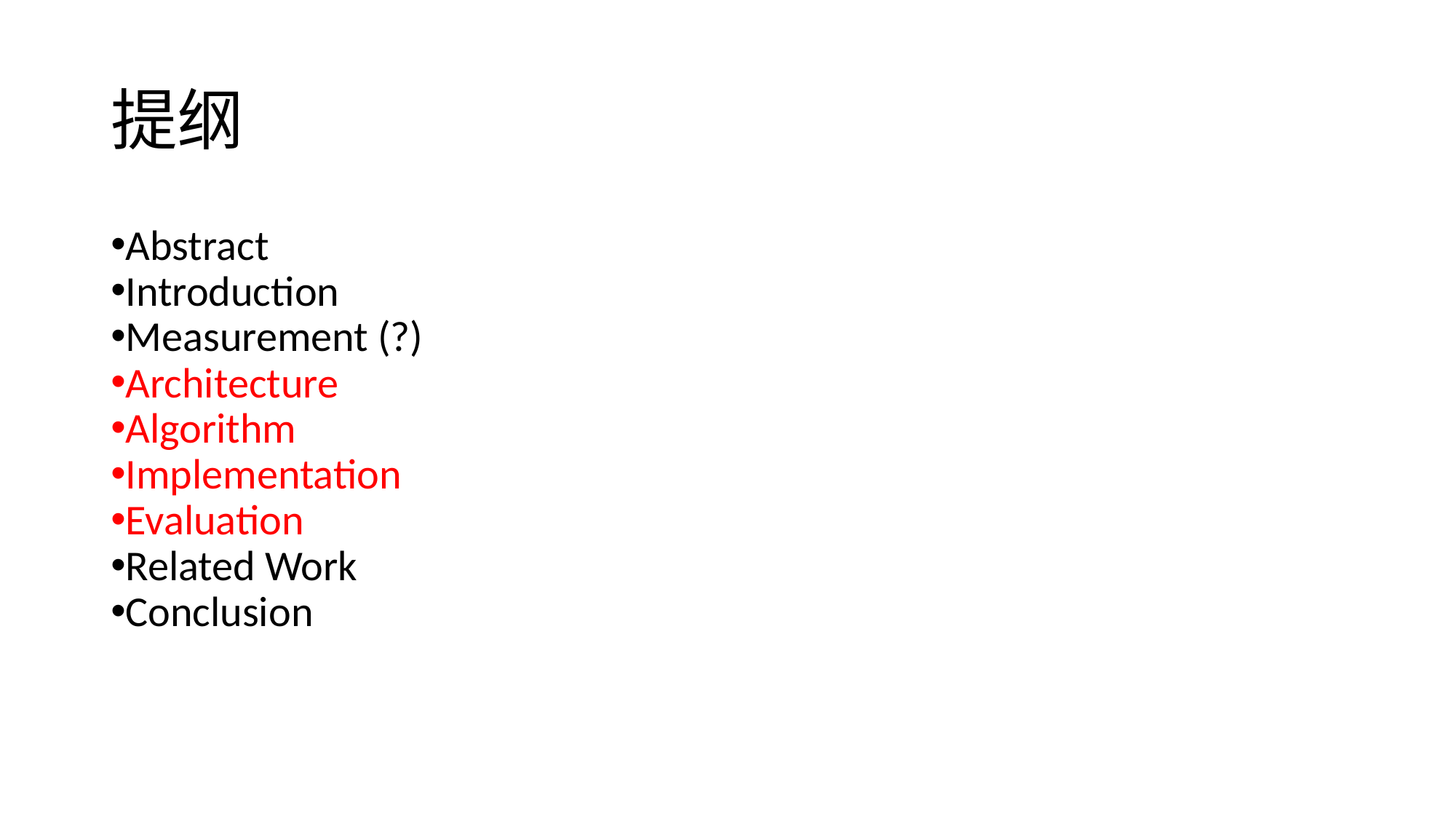

提纲
Abstract
Introduction
Measurement (?)
Architecture
Algorithm
Implementation
Evaluation
Related Work
Conclusion